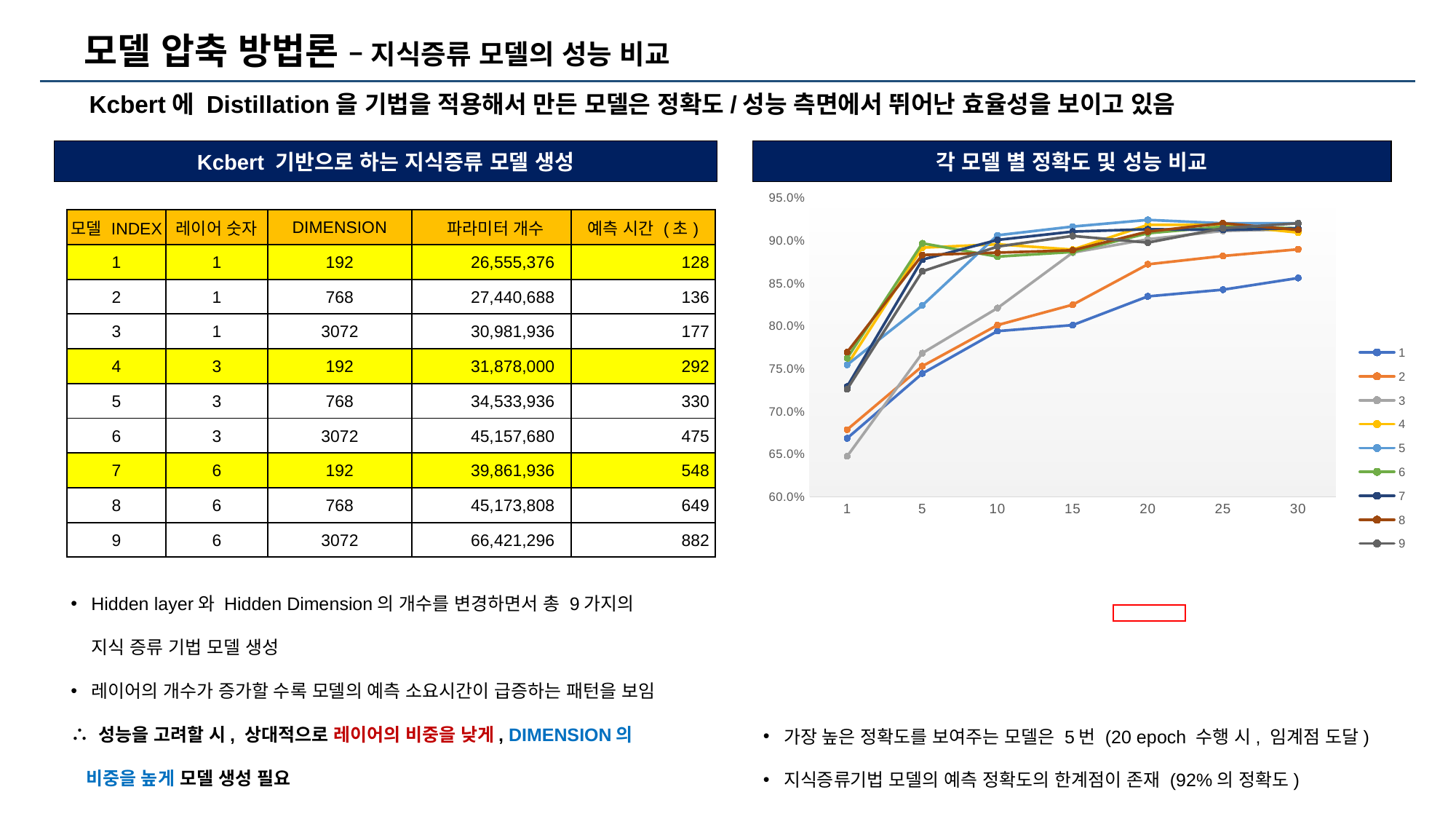

모델 압축 방법론 – 지식증류 모델의 성능 비교

Kcbert에 Distillation을 기법을 적용해서 만든 모델은 정확도/성능 측면에서 뛰어난 효율성을 보이고 있음
각 모델 별 정확도 및 성능 비교
Kcbert 기반으로 하는 지식증류 모델 생성

### Chart

| Category | 1 | 2 | 3 | 4 | 5 | 6 | 7 | 8 | 9 |
|---|---|---|---|---|---|---|---|---|---|
| 1 | 0.668359375 | 0.678515625 | 0.647265625 | 0.754296875 | 0.754296875 | 0.762109375 | 0.72890625 | 0.769140625 | 0.72578125 |
| 5 | 0.744140625 | 0.752734375 | 0.76796875 | 0.89140625 | 0.823828125 | 0.896484375 | 0.87734375 | 0.8828125 | 0.863671875 |
| 10 | 0.79375 | 0.80078125 | 0.820703125 | 0.8953125 | 0.905859375 | 0.880859375 | 0.900390625 | 0.885546875 | 0.892578125 |
| 15 | 0.80078125 | 0.824609375 | 0.885546875 | 0.8890625 | 0.916015625 | 0.886328125 | 0.91015625 | 0.88828125 | 0.905078125 |
| 20 | 0.834375 | 0.871875 | 0.901171875 | 0.91796875 | 0.923828125 | 0.908203125 | 0.912890625 | 0.91015625 | 0.897265625 |
| 25 | 0.8421875 | 0.881640625 | 0.9109375 | 0.91796875 | 0.919921875 | 0.916015625 | 0.912109375 | 0.919921875 | 0.9140625 |
| 30 | 0.855859375 | 0.889453125 | 0.912890625 | 0.908984375 | 0.919921875 | 0.9140625 | 0.9140625 | 0.912109375 | 0.919921875 |
| 모델 INDEX | 레이어 숫자 | DIMENSION | 파라미터 개수 | 예측 시간 (초) |
| --- | --- | --- | --- | --- |
| 1 | 1 | 192 | 26,555,376 | 128 |
| 2 | 1 | 768 | 27,440,688 | 136 |
| 3 | 1 | 3072 | 30,981,936 | 177 |
| 4 | 3 | 192 | 31,878,000 | 292 |
| 5 | 3 | 768 | 34,533,936 | 330 |
| 6 | 3 | 3072 | 45,157,680 | 475 |
| 7 | 6 | 192 | 39,861,936 | 548 |
| 8 | 6 | 768 | 45,173,808 | 649 |
| 9 | 6 | 3072 | 66,421,296 | 882 |
Hidden layer와 Hidden Dimension의 개수를 변경하면서 총 9가지의
지식 증류 기법 모델 생성
레이어의 개수가 증가할 수록 모델의 예측 소요시간이 급증하는 패턴을 보임
∴ 성능을 고려할 시, 상대적으로 레이어의 비중을 낮게, DIMENSION의
   비중을 높게 모델 생성 필요
가장 높은 정확도를 보여주는 모델은 5번 (20 epoch 수행 시, 임계점 도달)
지식증류기법 모델의 예측 정확도의 한계점이 존재 (92%의 정확도)